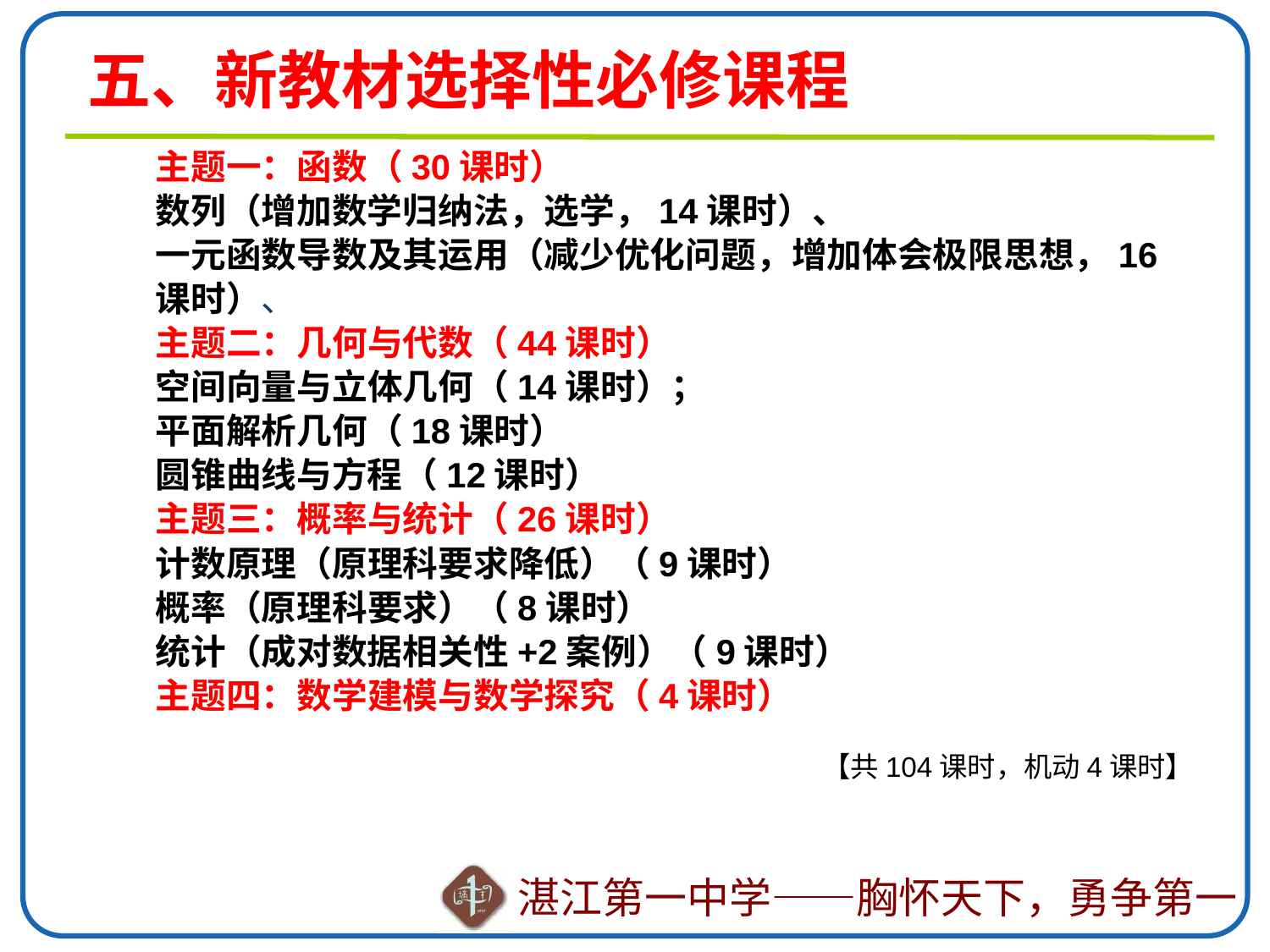

# 五、新教材选择性必修课程
主题一：函数（30课时）
数列（增加数学归纳法，选学，14课时）、
一元函数导数及其运用（减少优化问题，增加体会极限思想，16课时）、
主题二：几何与代数（44课时）
空间向量与立体几何（14课时）；
平面解析几何（18课时）
圆锥曲线与方程（12课时）
主题三：概率与统计（26课时）
计数原理（原理科要求降低）（9课时）
概率（原理科要求）（8课时）
统计（成对数据相关性+2案例）（9课时）
主题四：数学建模与数学探究（4课时）

【共104课时，机动4课时】

30